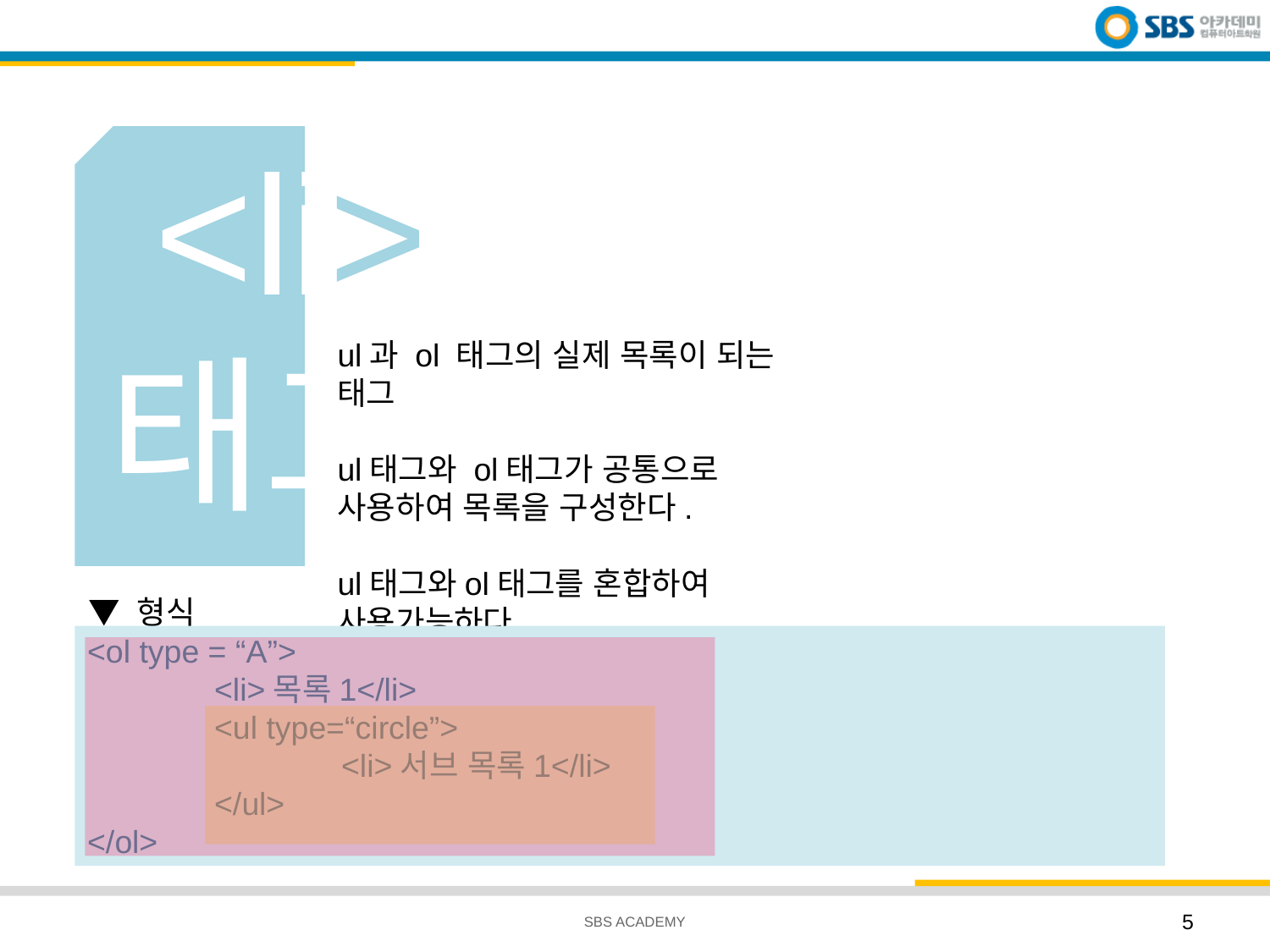

# <li> 태그
ul과 ol 태그의 실제 목록이 되는 태그

ul태그와 ol태그가 공통으로 사용하여 목록을 구성한다.

ul태그와ol태그를 혼합하여 사용가능하다.
▼ 형식
<ol type = “A”>
	<li>목록1</li>
	<ul type=“circle”>
		<li>서브 목록1</li>
	</ul>
</ol>

SBS ACADEMY
5